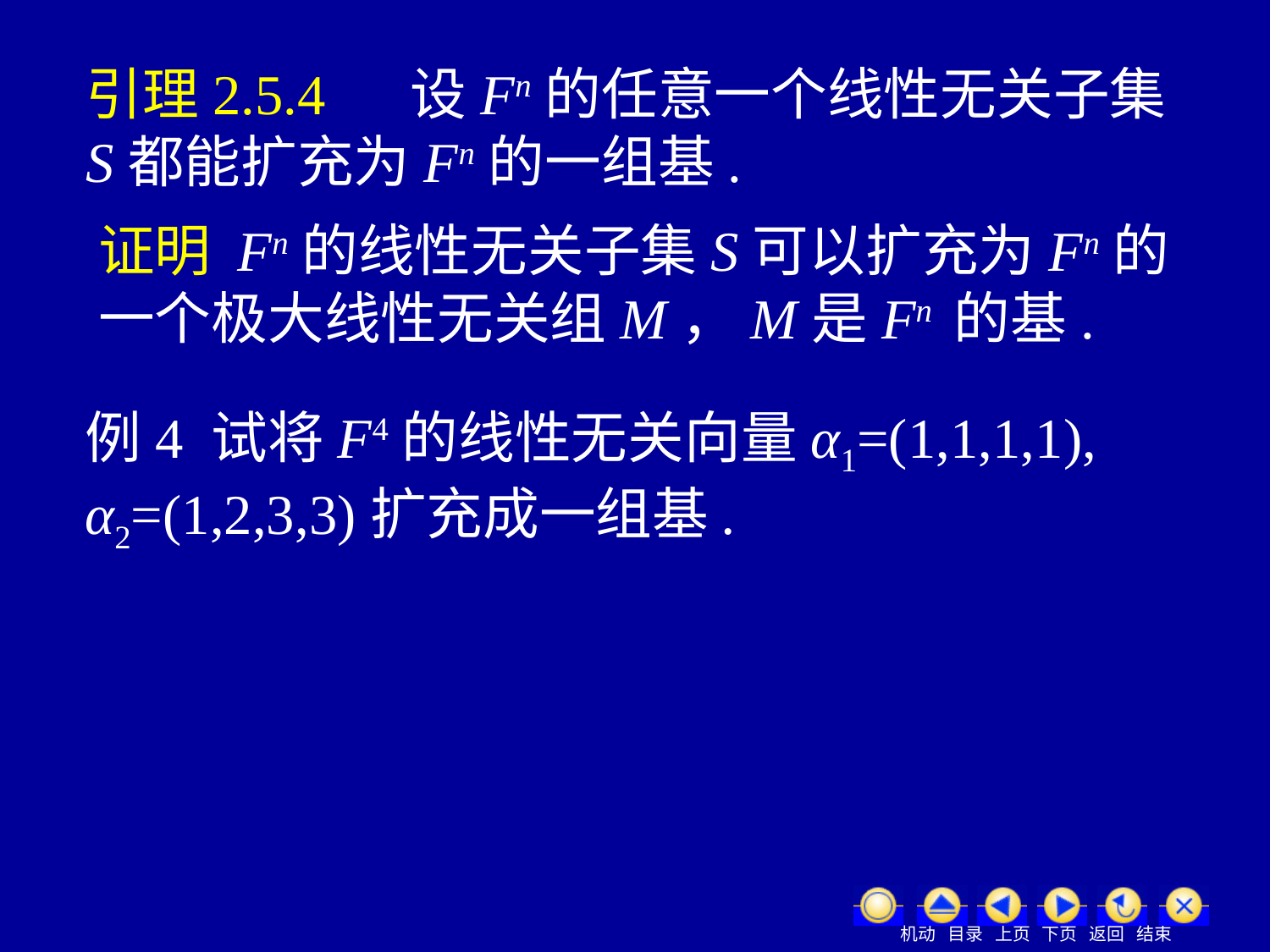

引理2.5.4     设Fn的任意一个线性无关子集S都能扩充为Fn的一组基.
证明 Fn的线性无关子集S可以扩充为Fn的一个极大线性无关组M，M是Fn 的基.
例4 试将F4的线性无关向量α1=(1,1,1,1), α2=(1,2,3,3)扩充成一组基.